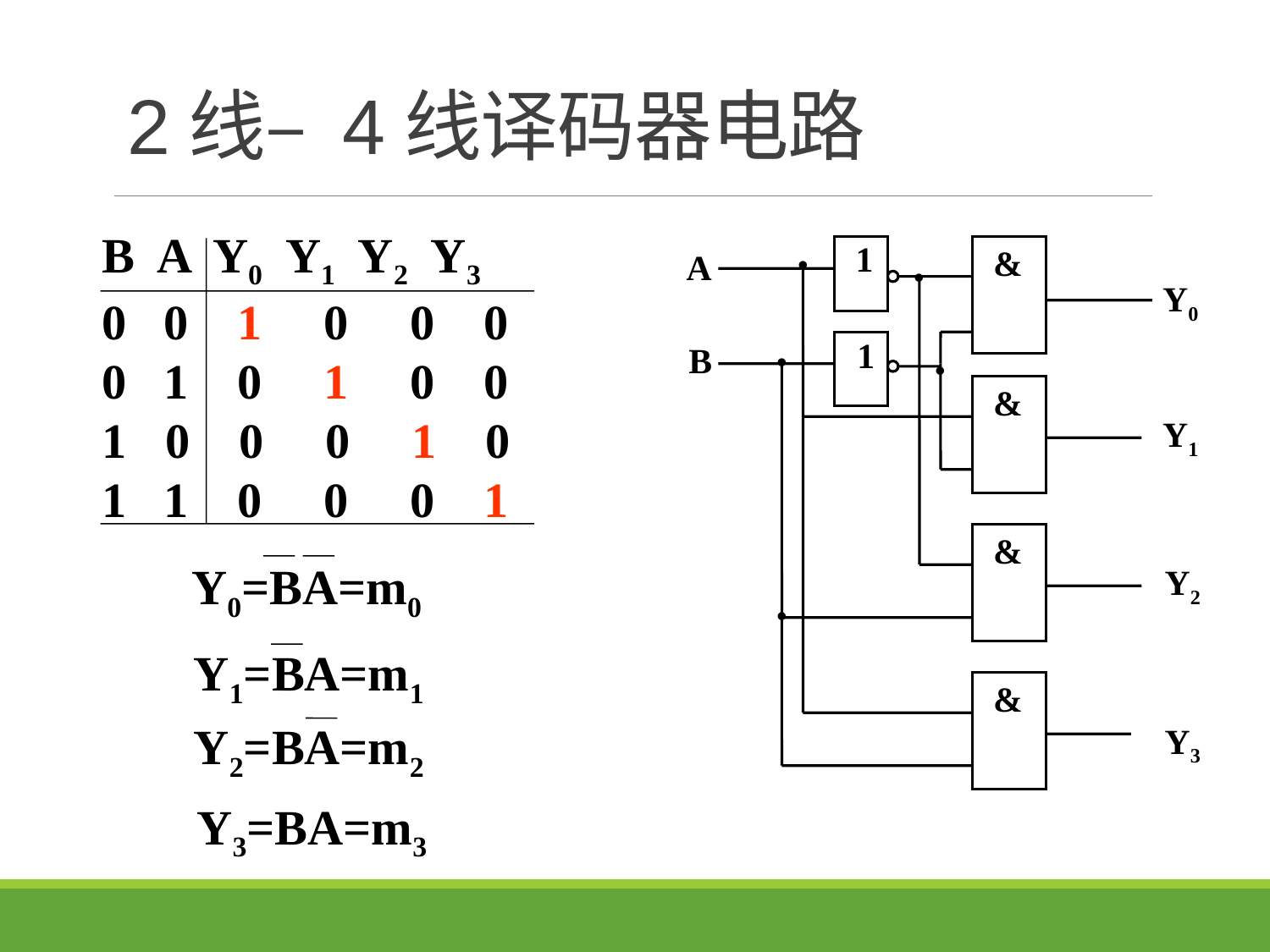

# 2线– 4线译码器电路
.
.
1
&

A

Y0

1
B

&

Y1

&

Y2

&

Y3

.
.
.
B  A  Y0  Y1  Y2  Y3
0   0    1     0     0    0
0   1    0     1     0    0
0    0     0     1    0
1   1    0     0     0    1

Y0=BA=m0

Y1=BA=m1

Y2=BA=m2

Y3=BA=m3